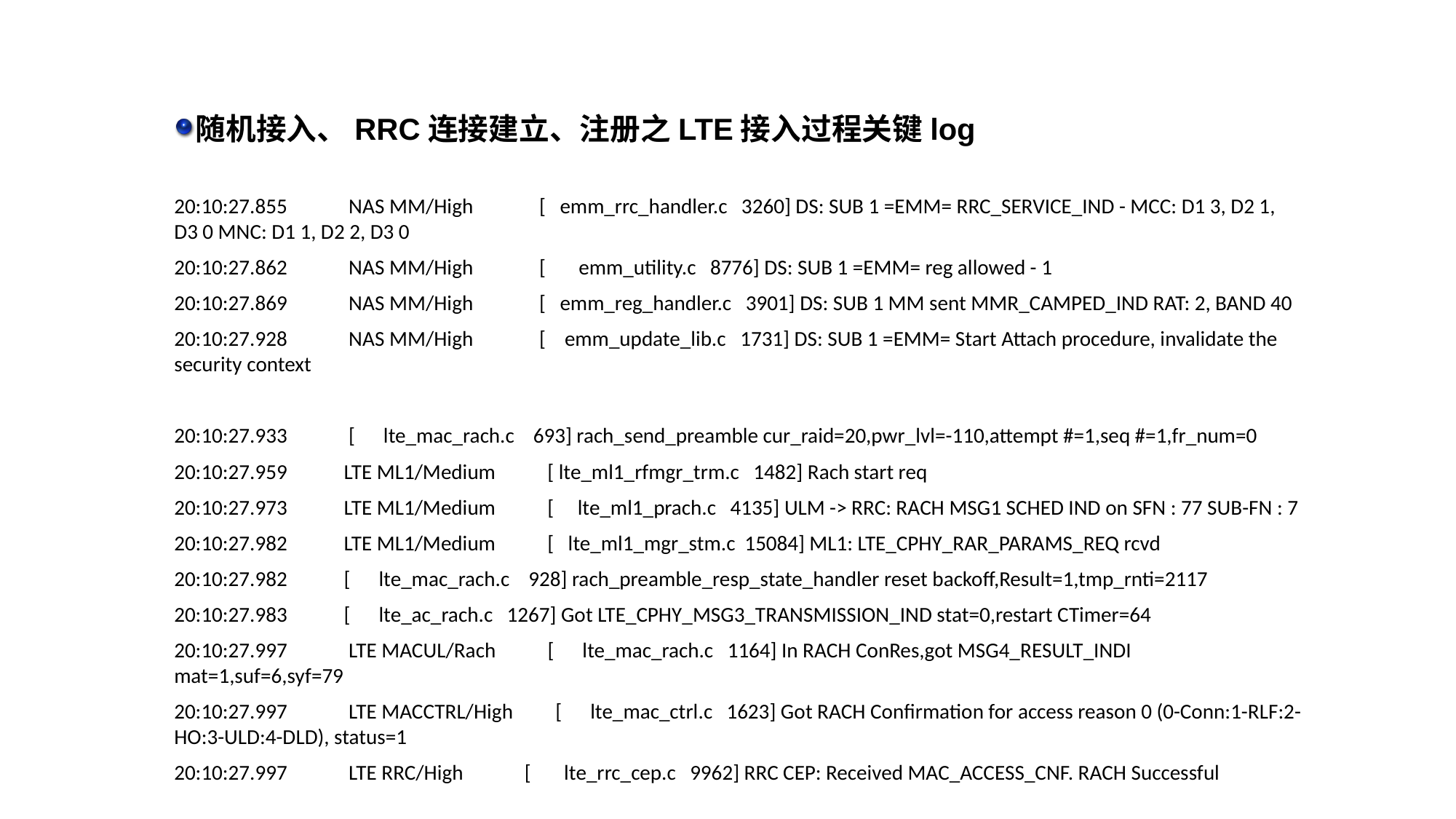

随机接入、RRC连接建立、注册之LTE接入过程关键log

20:10:27.855             NAS MM/High              [   emm_rrc_handler.c   3260] DS: SUB 1 =EMM= RRC_SERVICE_IND - MCC: D1 3, D2 1, D3 0 MNC: D1 1, D2 2, D3 0
20:10:27.862             NAS MM/High              [       emm_utility.c   8776] DS: SUB 1 =EMM= reg allowed - 1
20:10:27.869             NAS MM/High              [   emm_reg_handler.c   3901] DS: SUB 1 MM sent MMR_CAMPED_IND RAT: 2, BAND 40
20:10:27.928             NAS MM/High              [    emm_update_lib.c   1731] DS: SUB 1 =EMM= Start Attach procedure, invalidate the security context

20:10:27.933             [      lte_mac_rach.c    693] rach_send_preamble cur_raid=20,pwr_lvl=-110,attempt #=1,seq #=1,fr_num=0
20:10:27.959            LTE ML1/Medium           [ lte_ml1_rfmgr_trm.c   1482] Rach start req
20:10:27.973            LTE ML1/Medium           [     lte_ml1_prach.c   4135] ULM -> RRC: RACH MSG1 SCHED IND on SFN : 77 SUB-FN : 7
20:10:27.982            LTE ML1/Medium           [   lte_ml1_mgr_stm.c  15084] ML1: LTE_CPHY_RAR_PARAMS_REQ rcvd
20:10:27.982            [      lte_mac_rach.c    928] rach_preamble_resp_state_handler reset backoff,Result=1,tmp_rnti=2117
20:10:27.983            [      lte_ac_rach.c   1267] Got LTE_CPHY_MSG3_TRANSMISSION_IND stat=0,restart CTimer=64
20:10:27.997             LTE MACUL/Rach           [      lte_mac_rach.c   1164] In RACH ConRes,got MSG4_RESULT_INDI mat=1,suf=6,syf=79
20:10:27.997             LTE MACCTRL/High         [      lte_mac_ctrl.c   1623] Got RACH Confirmation for access reason 0 (0-Conn:1-RLF:2-HO:3-ULD:4-DLD), status=1
20:10:27.997             LTE RRC/High             [       lte_rrc_cep.c   9962] RRC CEP: Received MAC_ACCESS_CNF. RACH Successful